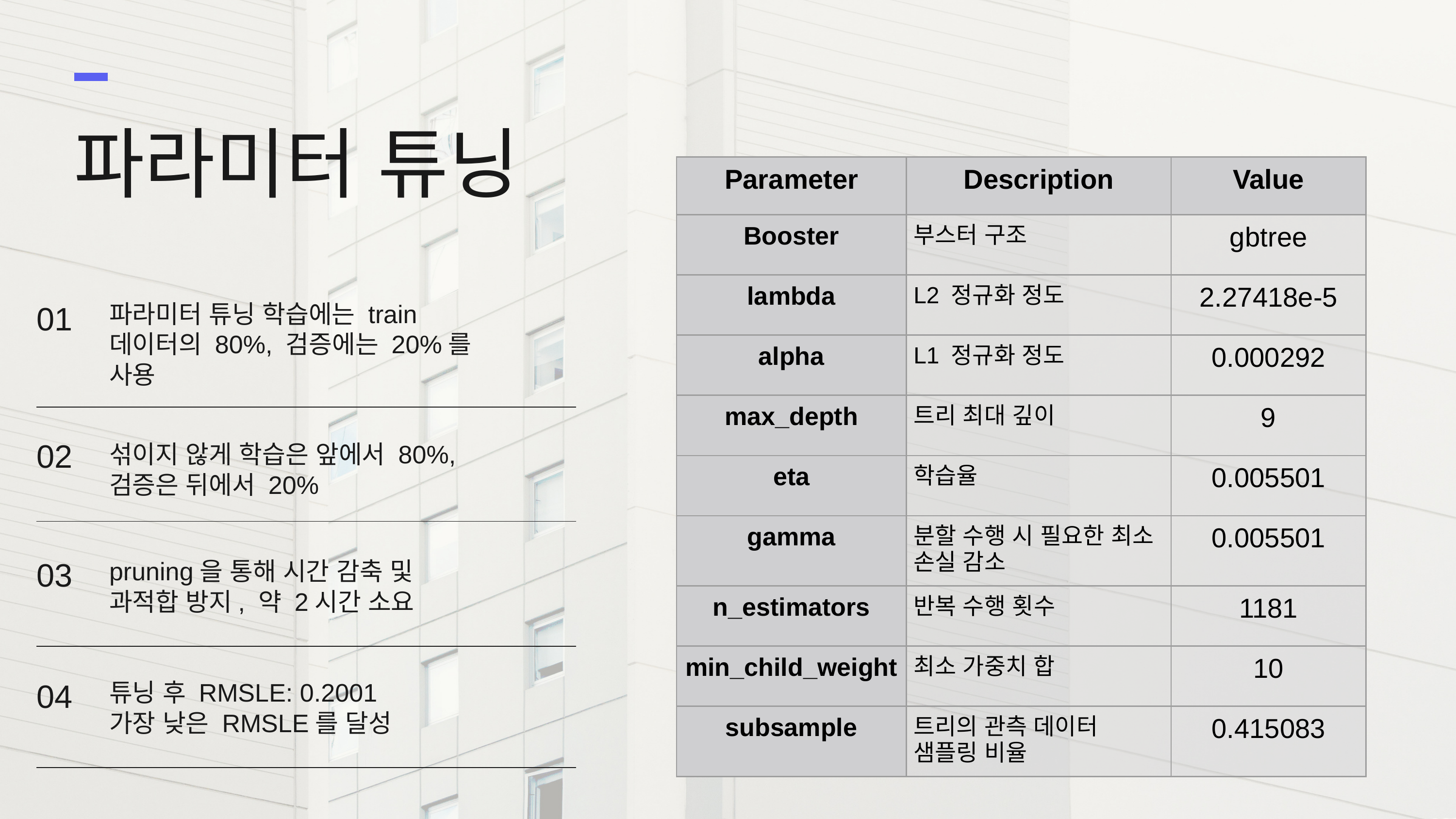

파라미터 튜닝
| Parameter | Description | Value |
| --- | --- | --- |
| Booster | 부스터 구조 | gbtree |
| lambda | L2 정규화 정도 | 2.27418e-5 |
| alpha | L1 정규화 정도 | 0.000292 |
| max\_depth | 트리 최대 깊이 | 9 |
| eta | 학습율 | 0.005501 |
| gamma | 분할 수행 시 필요한 최소 손실 감소 | 0.005501 |
| n\_estimators | 반복 수행 횟수 | 1181 |
| min\_child\_weight | 최소 가중치 합 | 10 |
| subsample | 트리의 관측 데이터 샘플링 비율 | 0.415083 |
01
파라미터 튜닝 학습에는 train 데이터의 80%, 검증에는 20%를 사용

02
섞이지 않게 학습은 앞에서 80%, 검증은 뒤에서 20%

03
pruning을 통해 시간 감축 및 과적합 방지, 약 2시간 소요

04
튜닝 후 RMSLE: 0.2001
가장 낮은 RMSLE를 달성